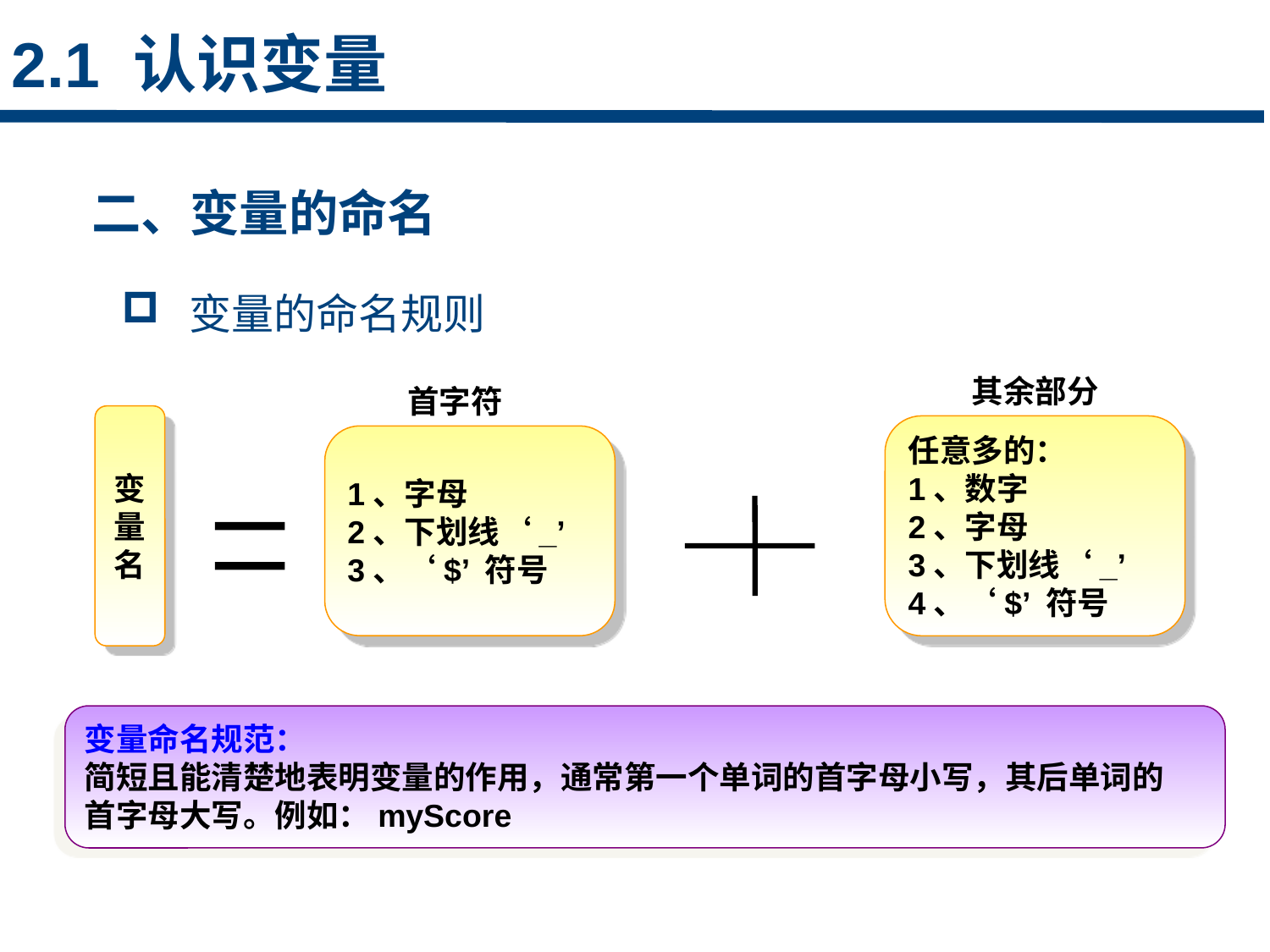

2.1 认识变量
二、变量的命名
 变量的命名规则
点击添加文本
其余部分
首字符
变
量
名
任意多的：
1、数字
2、字母
3、下划线‘_’
4、‘$’ 符号
1、字母
2、下划线‘_’
3、‘$’ 符号

点击添加文本
点击添加文本
变量命名规范：
简短且能清楚地表明变量的作用，通常第一个单词的首字母小写，其后单词的
首字母大写。例如：myScore
点击添加文本